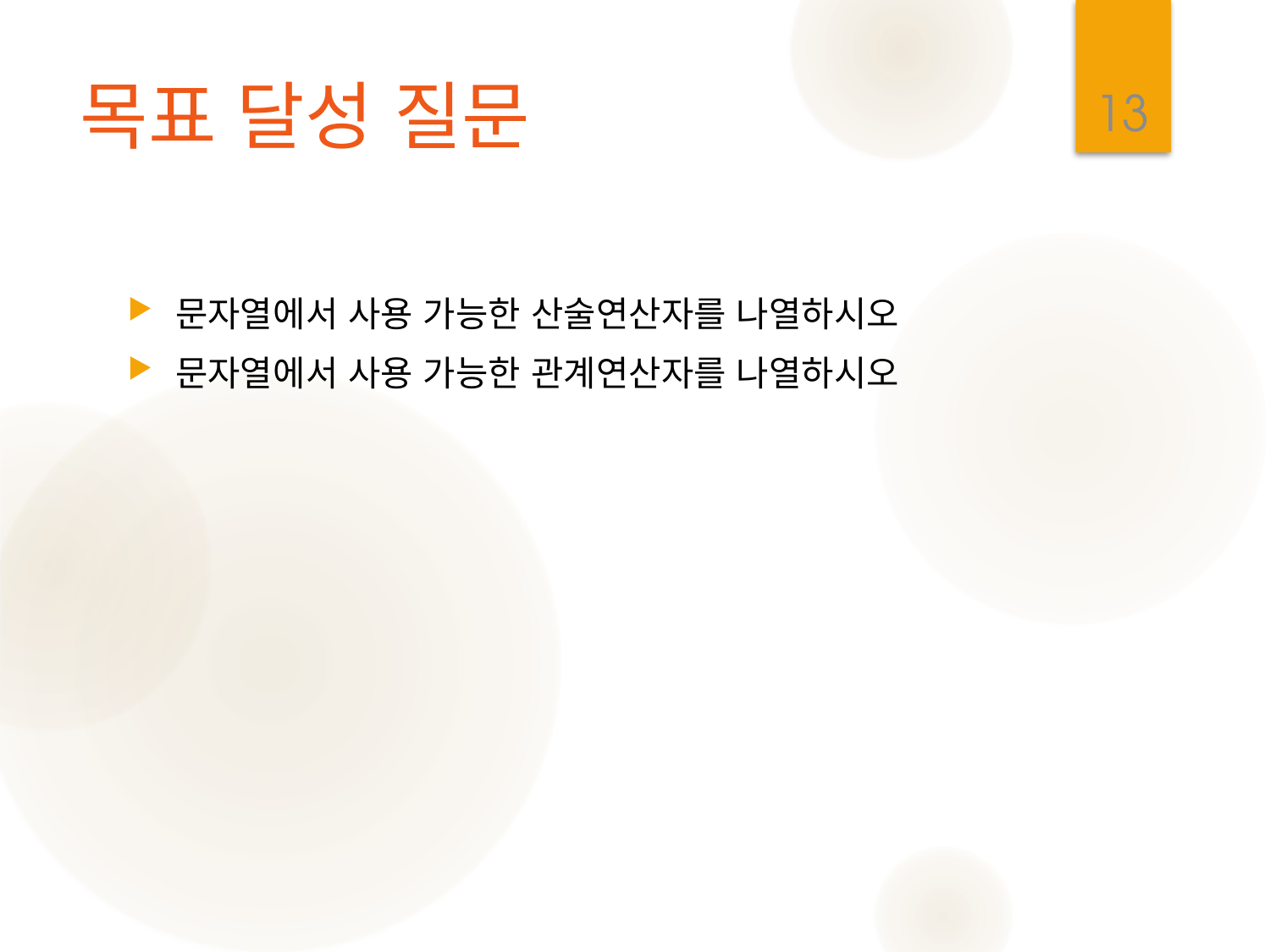

13
# 목표 달성 질문
문자열에서 사용 가능한 산술연산자를 나열하시오
문자열에서 사용 가능한 관계연산자를 나열하시오